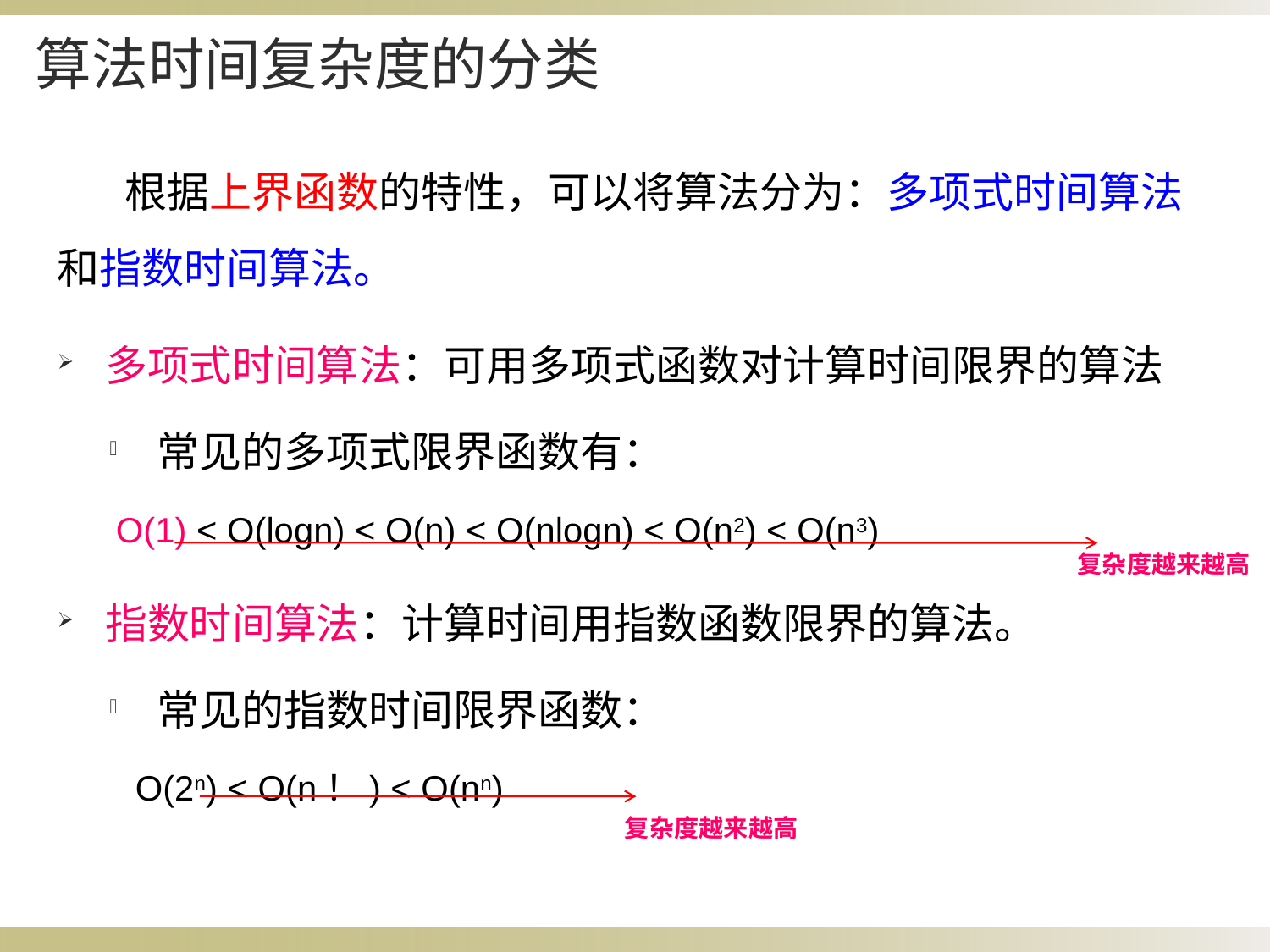

# 算法时间复杂度的分类
      根据上界函数的特性，可以将算法分为：多项式时间算法和指数时间算法。
多项式时间算法：可用多项式函数对计算时间限界的算法
常见的多项式限界函数有：
      Ο(1) < Ο(logn) < Ο(n) < Ο(nlogn) < Ο(n2) < Ο(n3)
指数时间算法：计算时间用指数函数限界的算法。
常见的指数时间限界函数：
        Ο(2n) < Ο(n！) < Ο(nn)
复杂度越来越高
复杂度越来越高